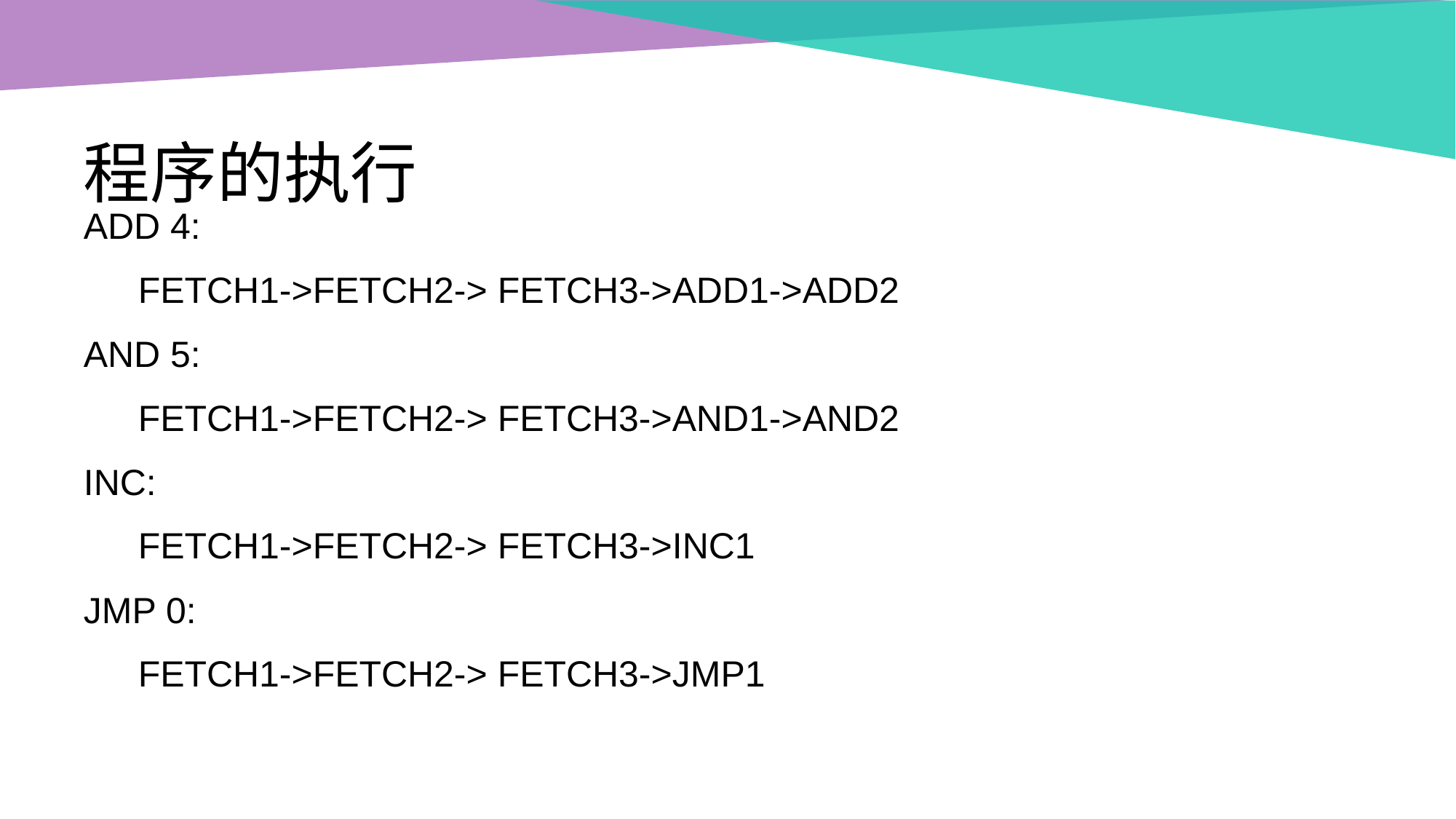

# 程序的执行
ADD 4:
FETCH1->FETCH2-> FETCH3->ADD1->ADD2
AND 5:
FETCH1->FETCH2-> FETCH3->AND1->AND2
INC:
FETCH1->FETCH2-> FETCH3->INC1
JMP 0:
FETCH1->FETCH2-> FETCH3->JMP1